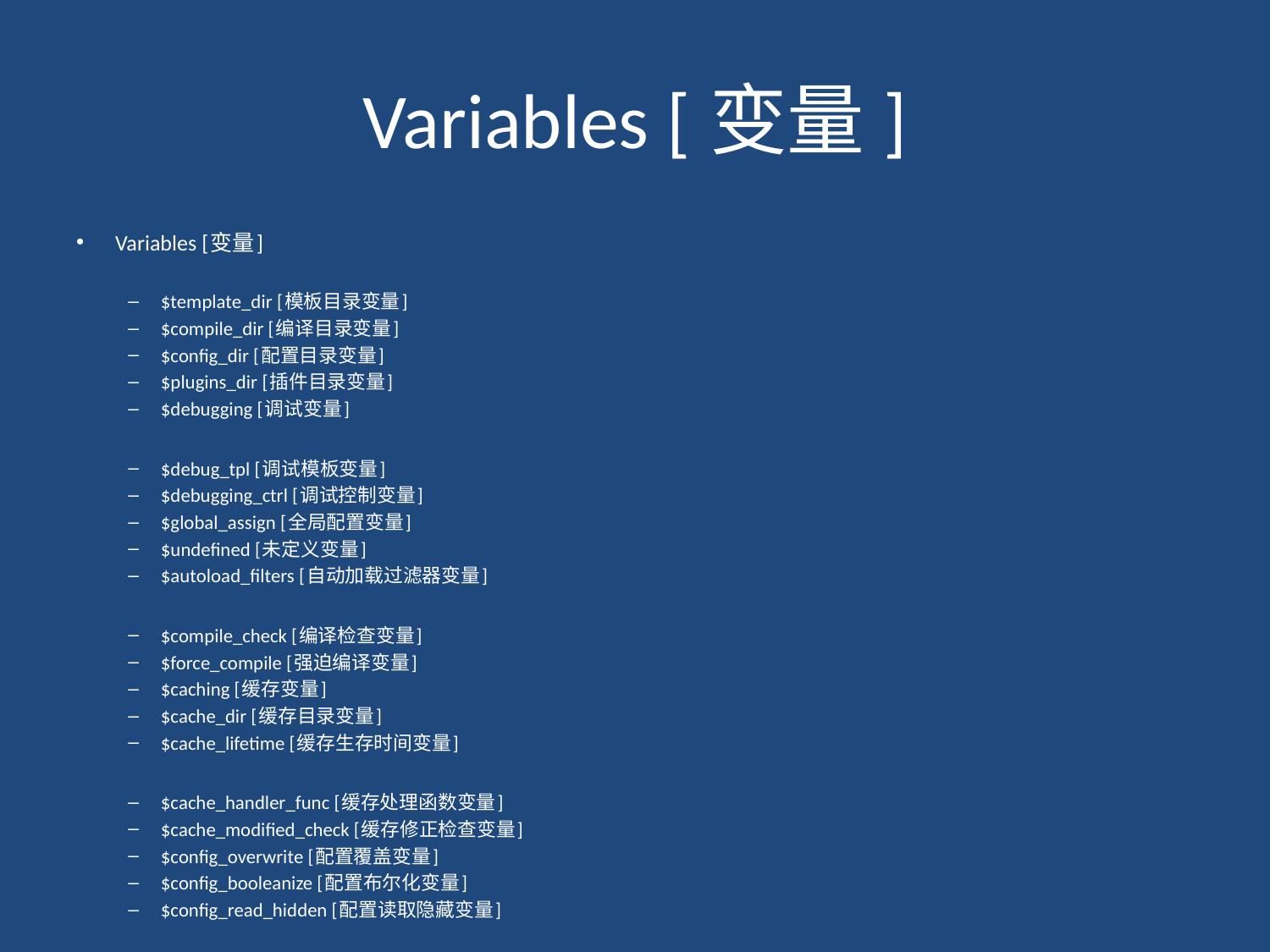

# Variables [变量]
Variables [变量]

$template_dir [模板目录变量]
$compile_dir [编译目录变量]
$config_dir [配置目录变量]
$plugins_dir [插件目录变量]
$debugging [调试变量]

$debug_tpl [调试模板变量]
$debugging_ctrl [调试控制变量]
$global_assign [全局配置变量]
$undefined [未定义变量]
$autoload_filters [自动加载过滤器变量]

$compile_check [编译检查变量]
$force_compile [强迫编译变量]
$caching [缓存变量]
$cache_dir [缓存目录变量]
$cache_lifetime [缓存生存时间变量]

$cache_handler_func [缓存处理函数变量]
$cache_modified_check [缓存修正检查变量]
$config_overwrite [配置覆盖变量]
$config_booleanize [配置布尔化变量]
$config_read_hidden [配置读取隐藏变量]